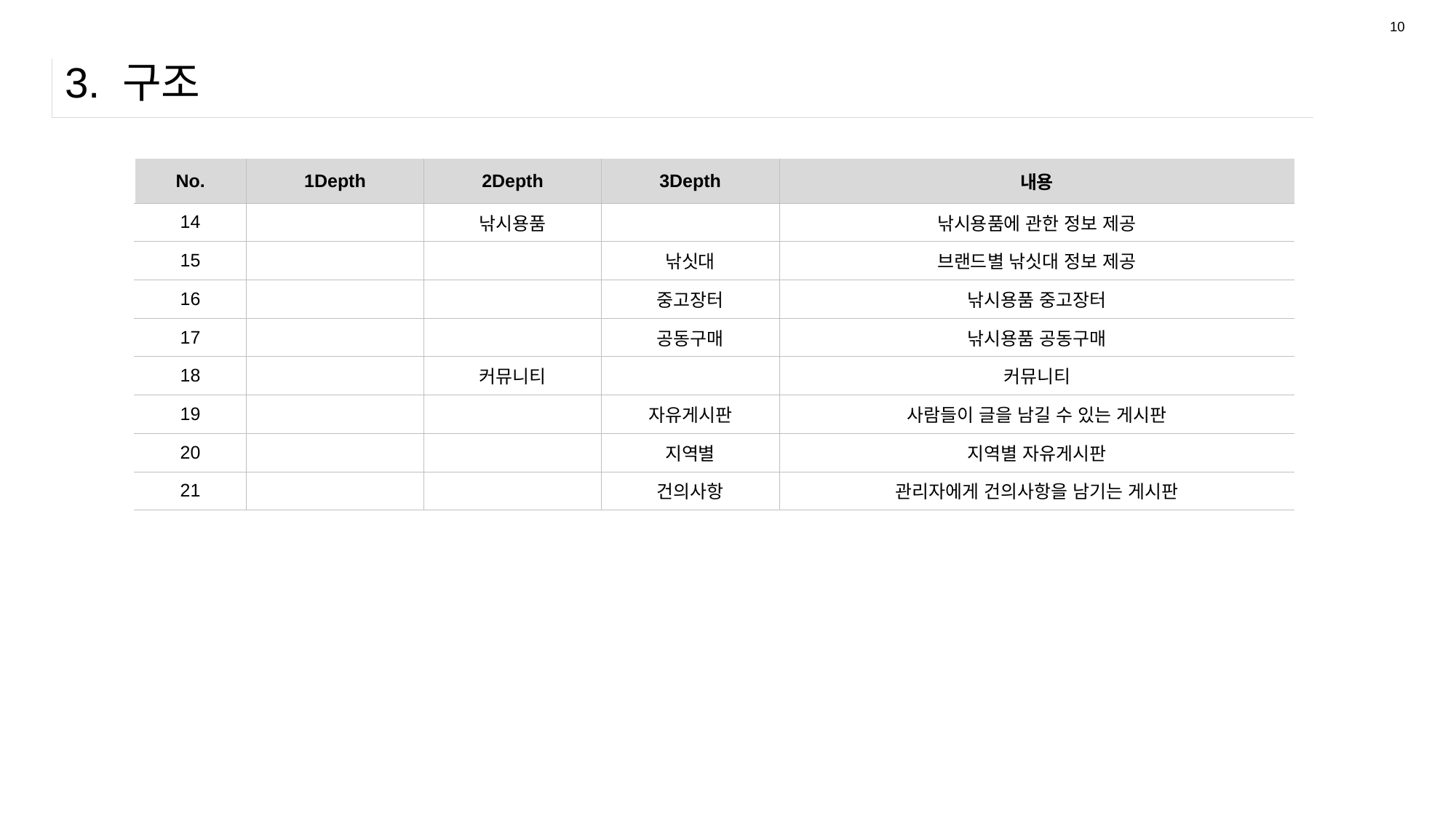

10
# 3. 구조
| No. | 1Depth | 2Depth | 3Depth | 내용 |
| --- | --- | --- | --- | --- |
| 14 |  | 낚시용품 |  | 낚시용품에 관한 정보 제공 |
| 15 |  |  | 낚싯대 | 브랜드별 낚싯대 정보 제공 |
| 16 |  |  | 중고장터 | 낚시용품 중고장터 |
| 17 |  |  | 공동구매 | 낚시용품 공동구매 |
| 18 |  | 커뮤니티 |  | 커뮤니티 |
| 19 |  |  | 자유게시판 | 사람들이 글을 남길 수 있는 게시판 |
| 20 |  |  | 지역별 | 지역별 자유게시판 |
| 21 |  |  | 건의사항 | 관리자에게 건의사항을 남기는 게시판 |